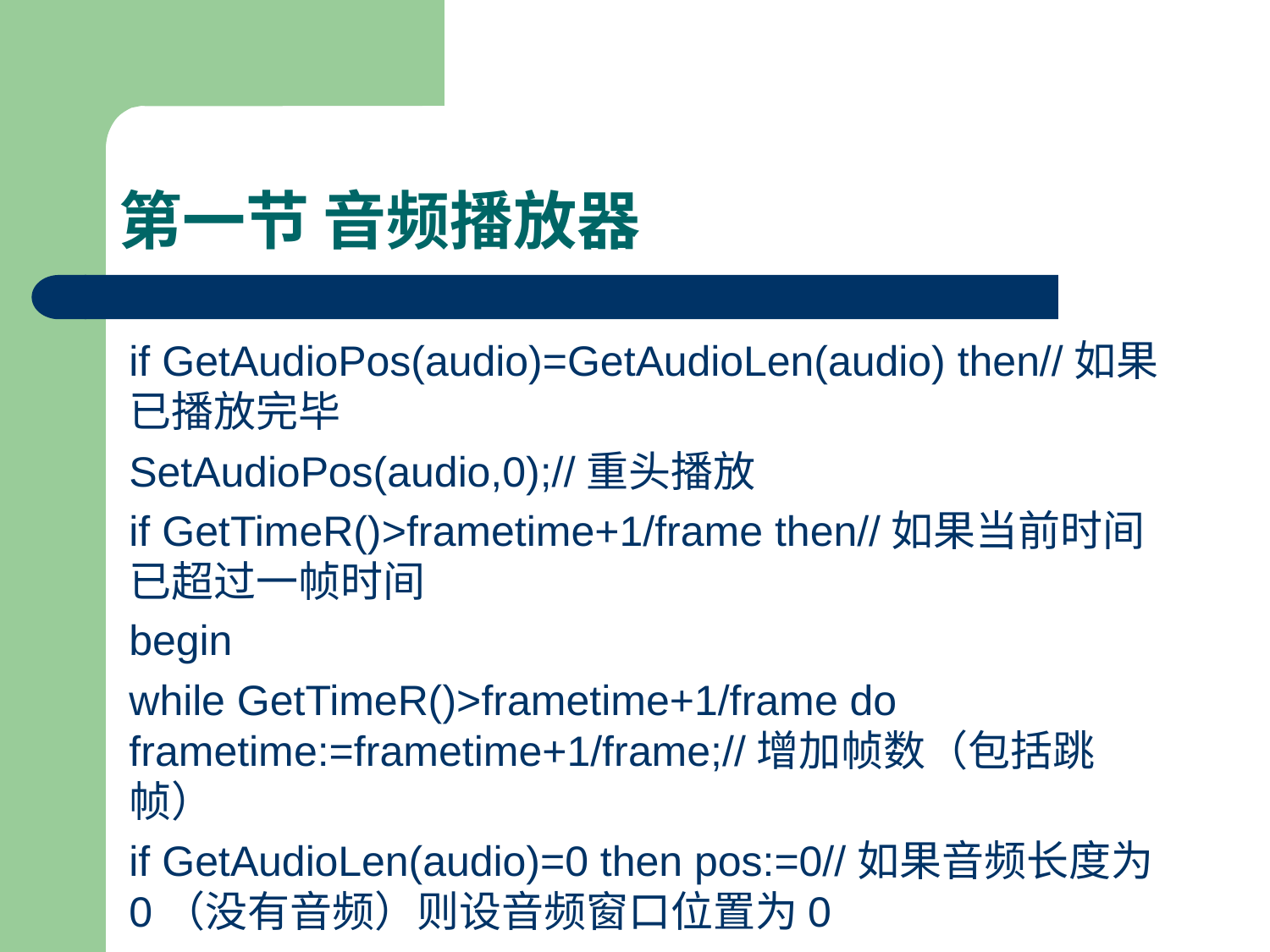

# 第一节 音频播放器
if GetAudioPos(audio)=GetAudioLen(audio) then//如果已播放完毕
SetAudioPos(audio,0);//重头播放
if GetTimeR()>frametime+1/frame then//如果当前时间已超过一帧时间
begin
while GetTimeR()>frametime+1/frame do frametime:=frametime+1/frame;//增加帧数（包括跳帧）
if GetAudioLen(audio)=0 then pos:=0//如果音频长度为0（没有音频）则设音频窗口位置为0